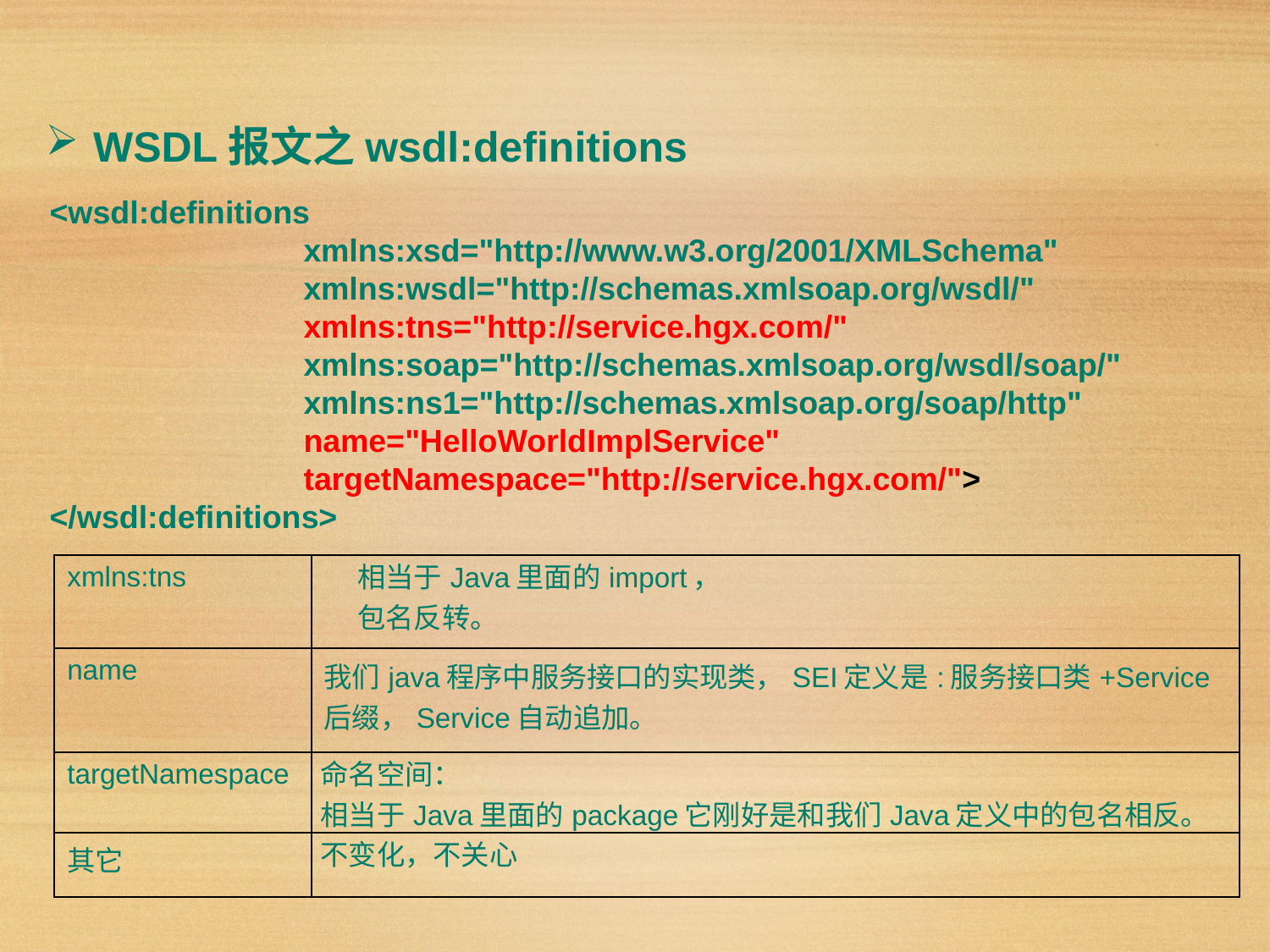

WSDL报文之wsdl:definitions
<wsdl:definitions
		xmlns:xsd="http://www.w3.org/2001/XMLSchema"
		xmlns:wsdl="http://schemas.xmlsoap.org/wsdl/"
		xmlns:tns="http://service.hgx.com/"
		xmlns:soap="http://schemas.xmlsoap.org/wsdl/soap/"
		xmlns:ns1="http://schemas.xmlsoap.org/soap/http"
		name="HelloWorldImplService"
		targetNamespace="http://service.hgx.com/">
</wsdl:definitions>
| xmlns:tns | 相当于Java里面的import， 包名反转。 |
| --- | --- |
| name | 我们java程序中服务接口的实现类，SEI定义是:服务接口类+Service后缀，Service自动追加。 |
| targetNamespace | 命名空间： 相当于Java里面的package它刚好是和我们Java定义中的包名相反。 |
| 其它 | 不变化，不关心 |